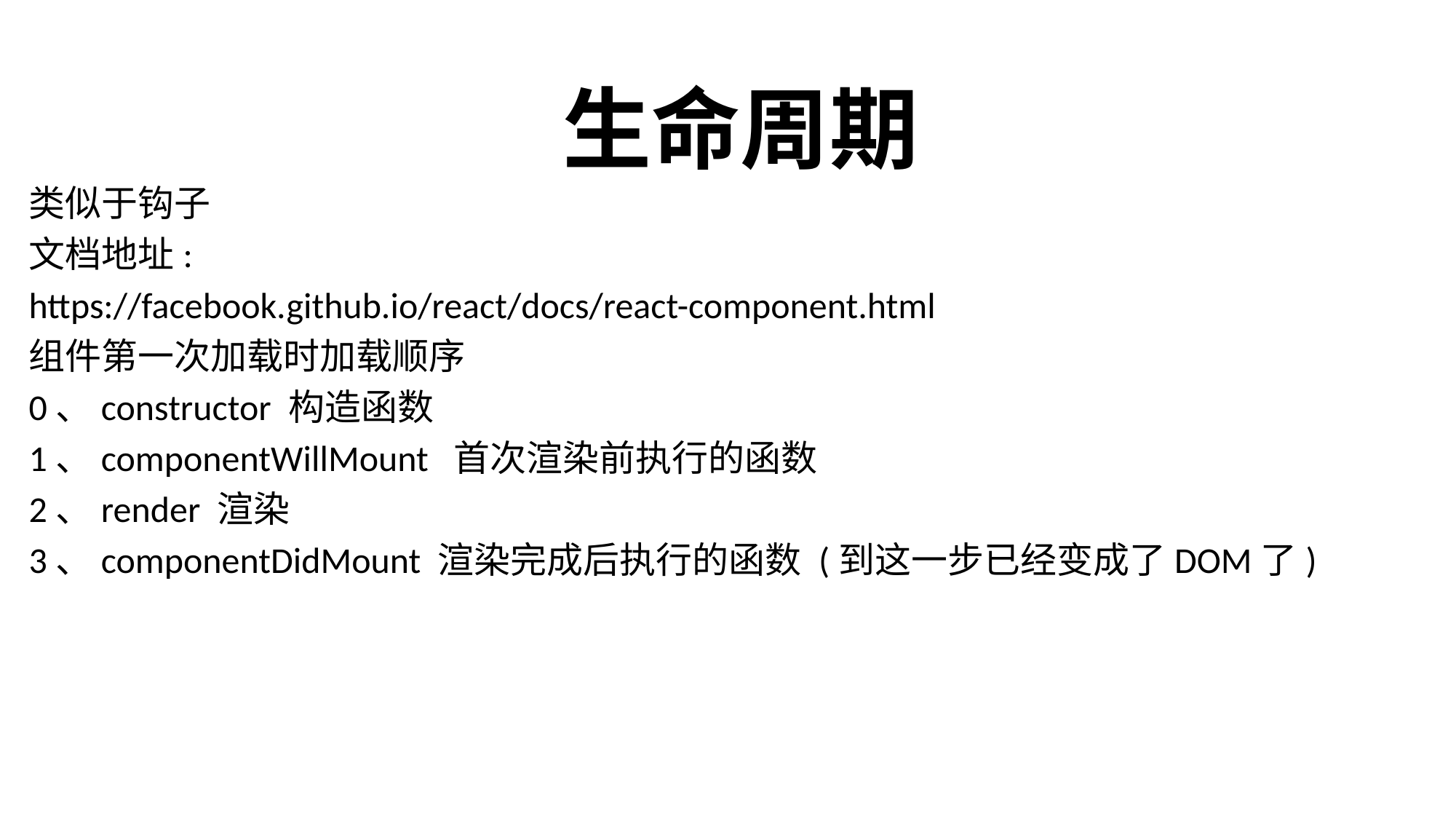

# 生命周期
类似于钩子
文档地址:
https://facebook.github.io/react/docs/react-component.html
组件第一次加载时加载顺序
0、constructor 构造函数
1、componentWillMount  首次渲染前执行的函数
2、render 渲染
3、componentDidMount 渲染完成后执行的函数 (到这一步已经变成了DOM了)